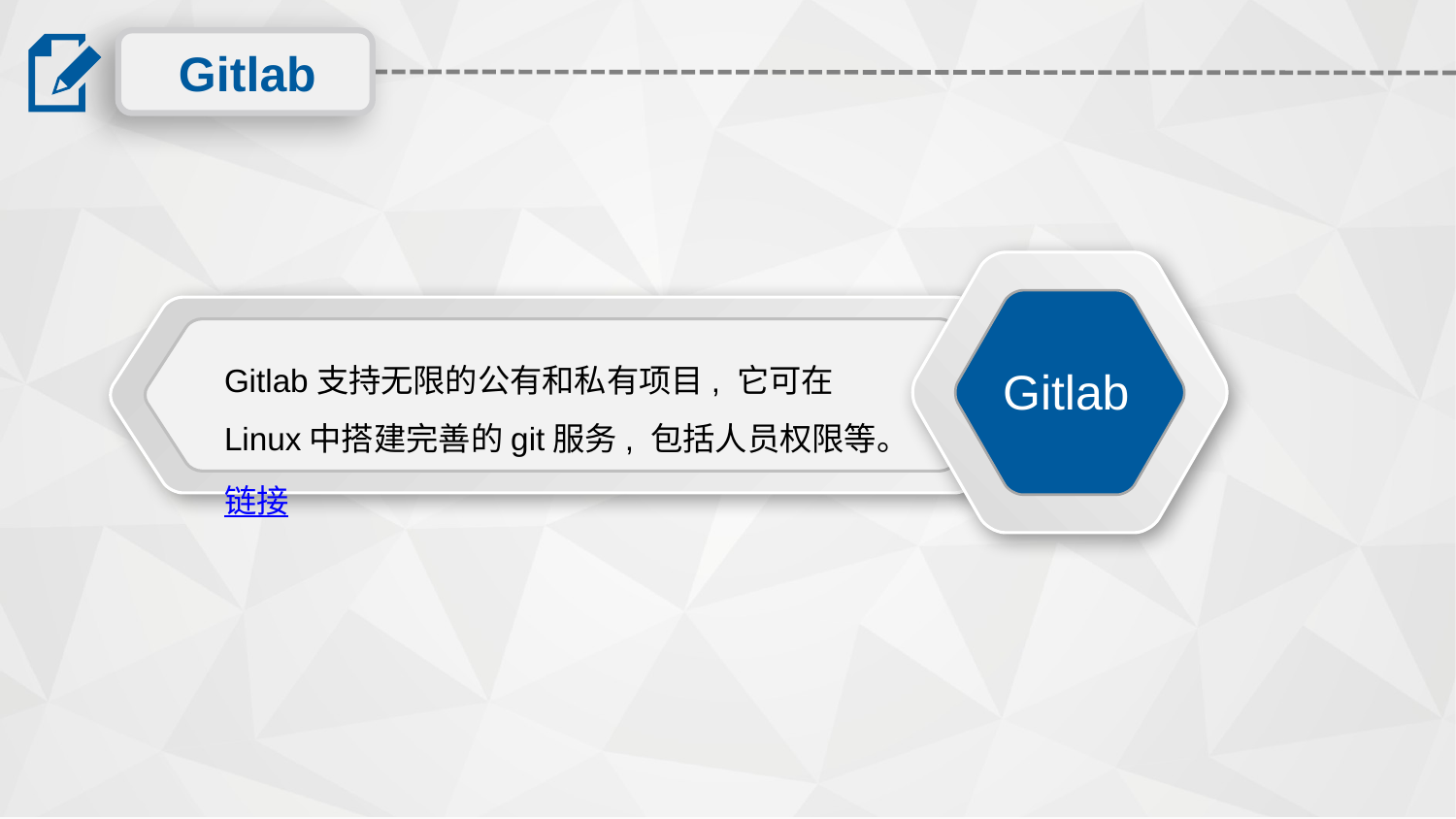

Gitlab

Gitlab支持无限的公有和私有项目, 它可在Linux中搭建完善的git服务, 包括人员权限等。链接
Gitlab